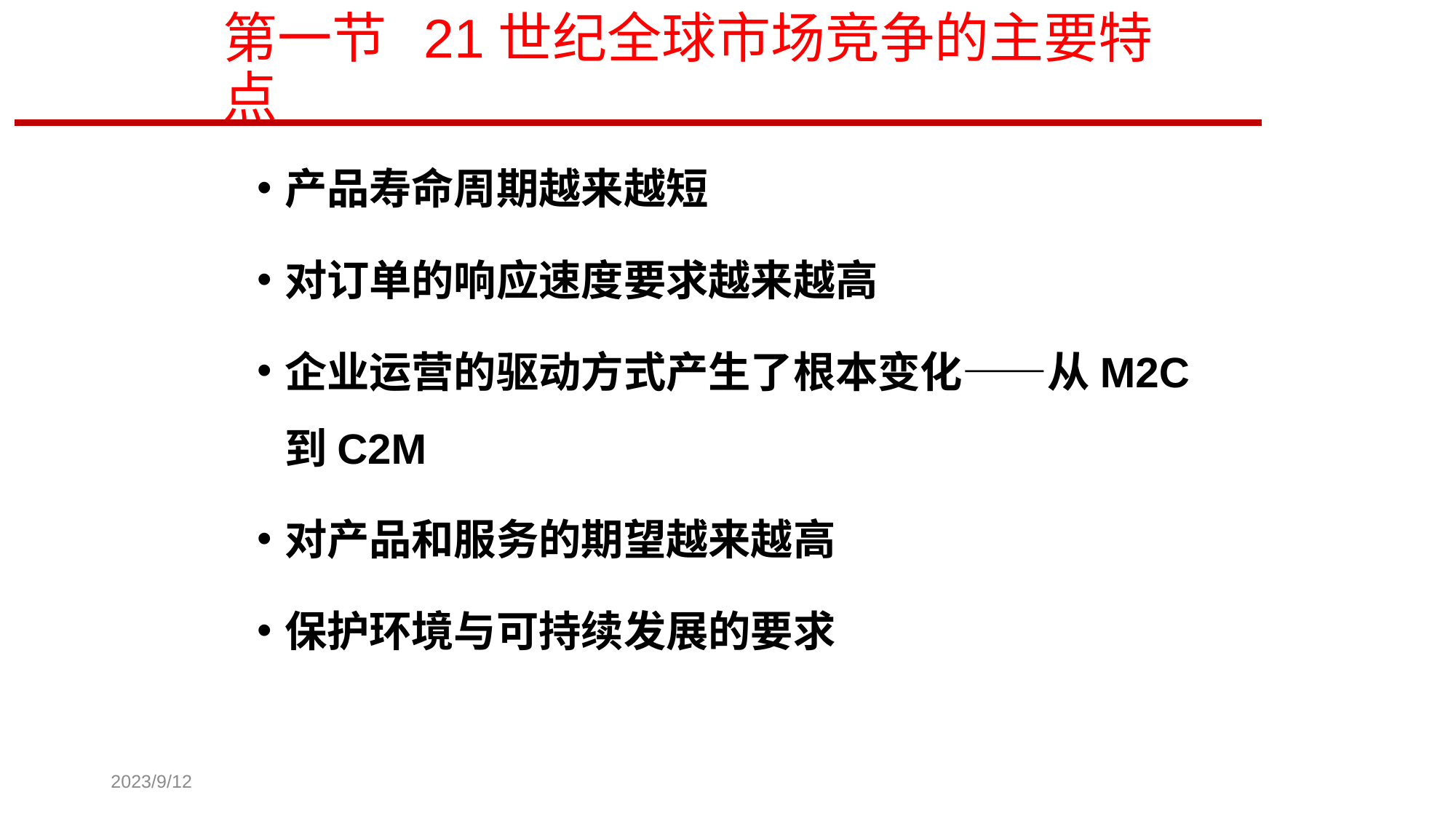

# 第一节  21世纪全球市场竞争的主要特点
产品寿命周期越来越短
对订单的响应速度要求越来越高
企业运营的驱动方式产生了根本变化——从M2C到C2M
对产品和服务的期望越来越高
保护环境与可持续发展的要求
2023/9/12